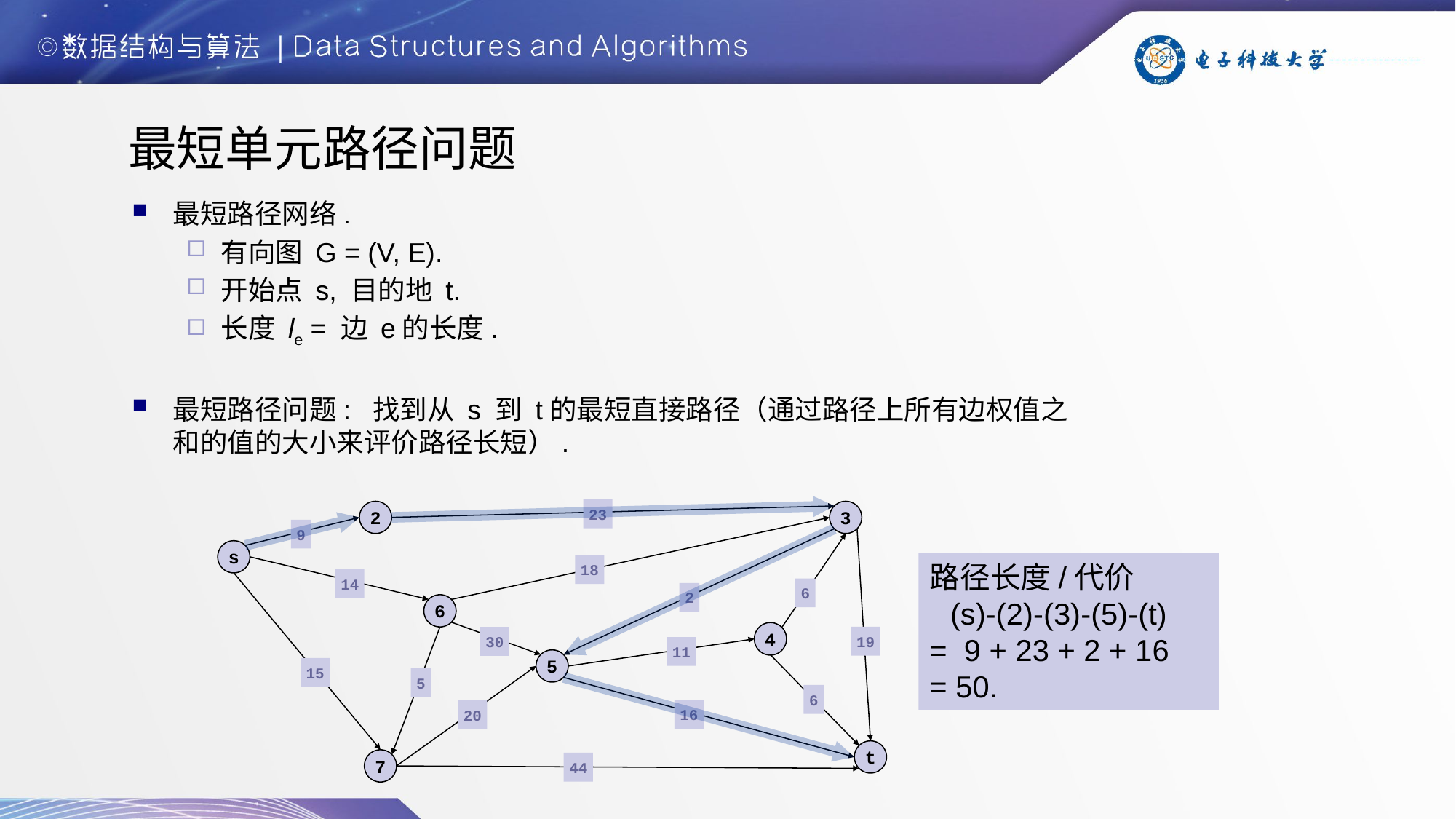

# 最短单元路径问题
最短路径网络.
有向图 G = (V, E).
开始点 s, 目的地 t.
长度 le = 边 e的长度.

最短路径问题:  找到从 s 到 t的最短直接路径（通过路径上所有边权值之和的值的大小来评价路径长短）.

23
2
3
9
s
路径长度/代价
  (s)-(2)-(3)-(5)-(t)
=  9 + 23 + 2 + 16
= 50.
18
14
6
2
6
4
19
30
11
5
15
5
6
16
20
t
7
44